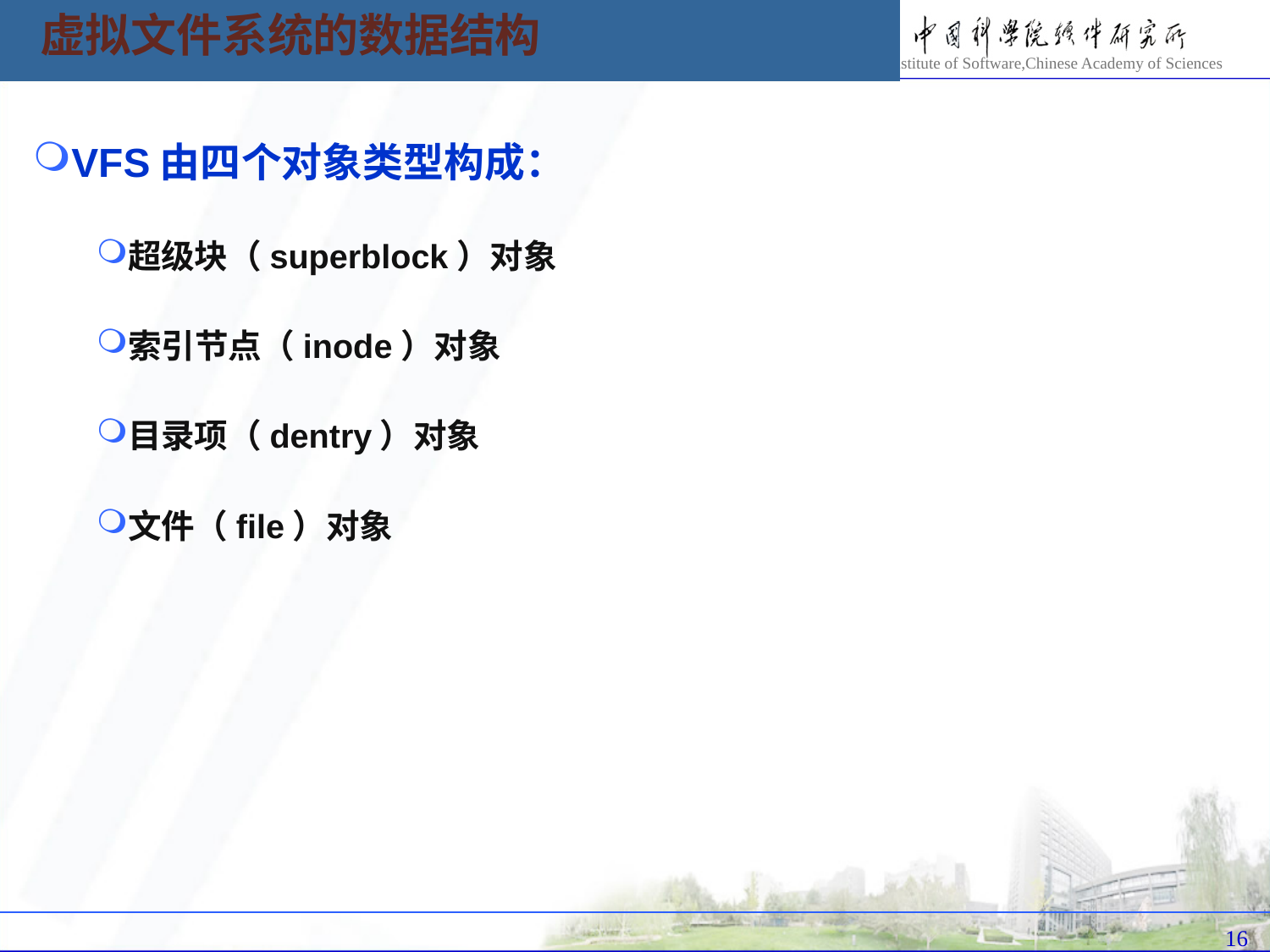

虚拟文件系统的数据结构
VFS由四个对象类型构成：

超级块（superblock）对象

索引节点（inode）对象

目录项（dentry）对象

文件（file）对象

16